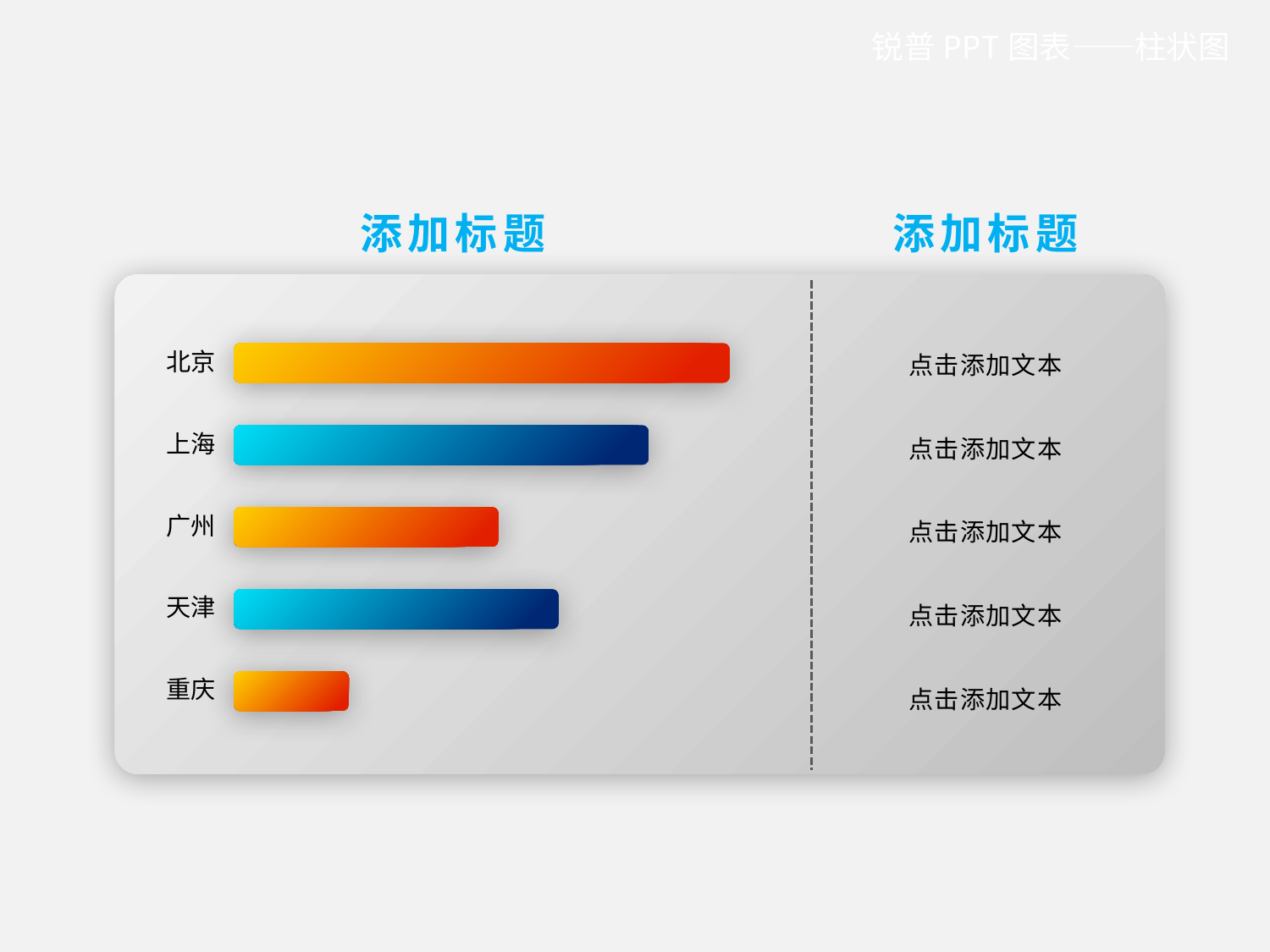

锐普PPT图表——柱状图
添加标题
添加标题

北京

点击添加文本
上海

点击添加文本
广州

点击添加文本
天津

点击添加文本
重庆

点击添加文本